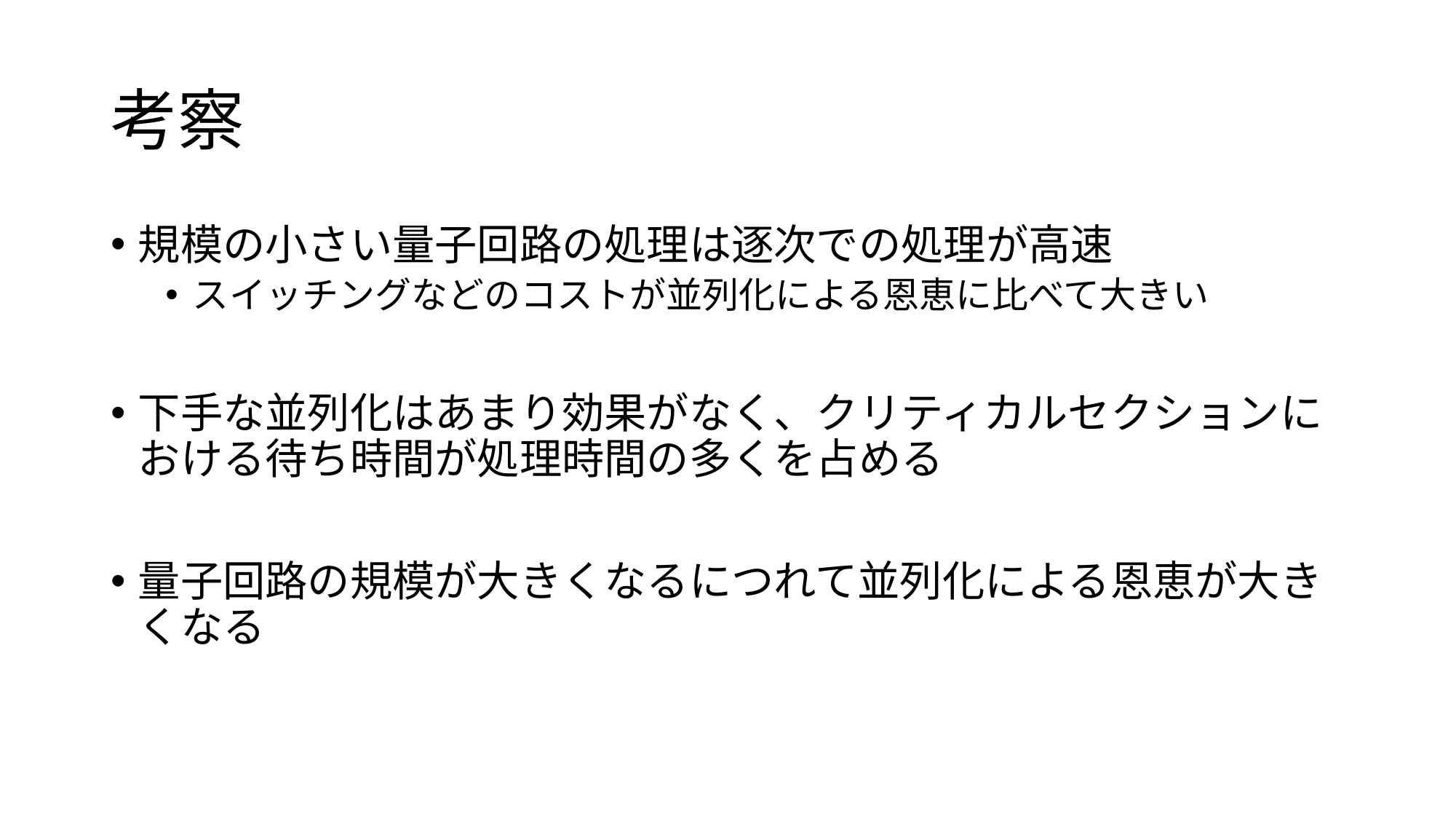

# 考察
規模の小さい量子回路の処理は逐次での処理が高速
スイッチングなどのコストが並列化による恩恵に比べて大きい

下手な並列化はあまり効果がなく、クリティカルセクションにおける待ち時間が処理時間の多くを占める

量子回路の規模が大きくなるにつれて並列化による恩恵が大きくなる